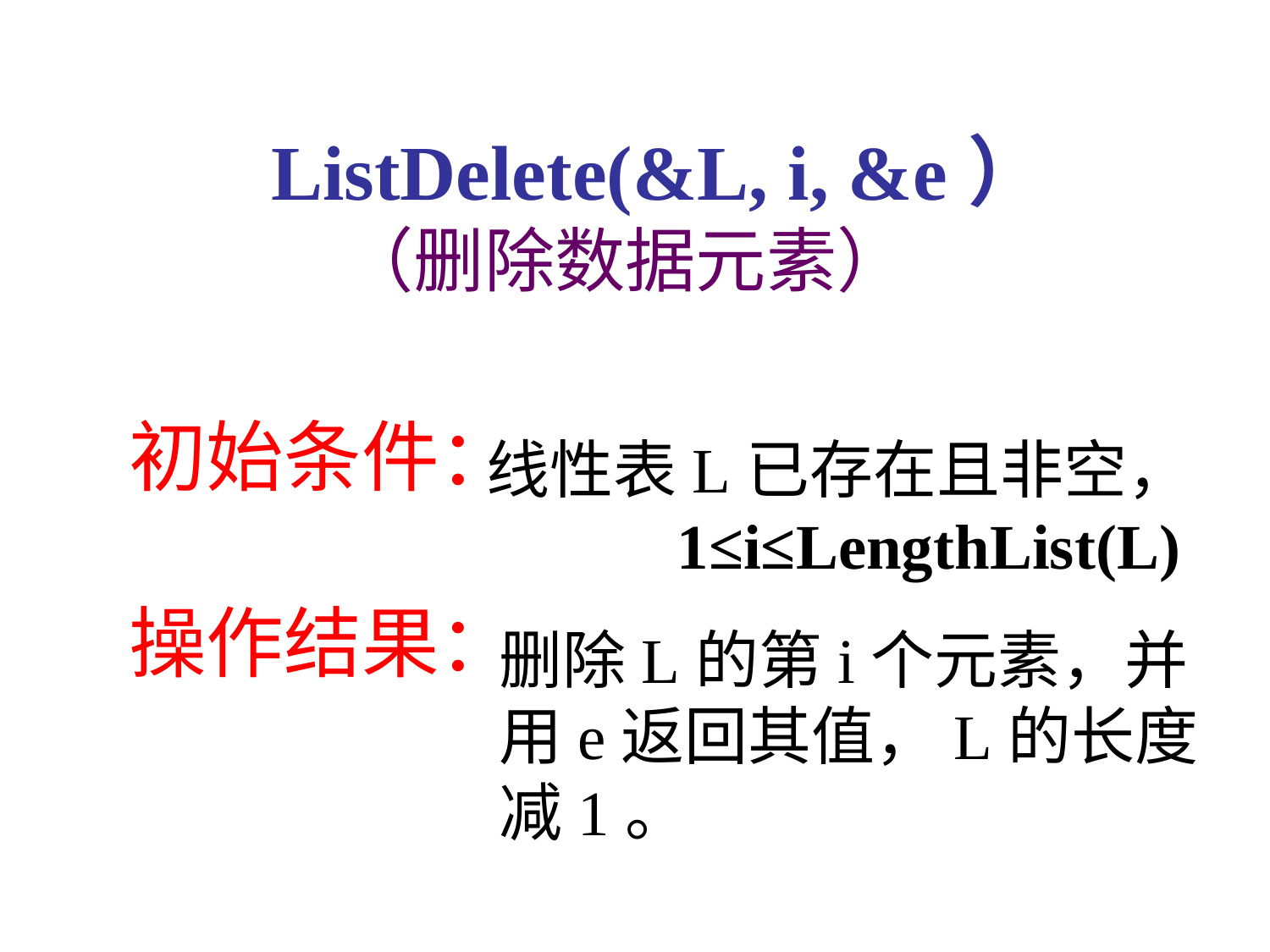

ListDelete(&L, i, &e）
（删除数据元素）
初始条件：

操作结果：
线性表L已存在且非空，
     1≤i≤LengthList(L)
删除L的第i个元素，并用e返回其值，L的长度减1。